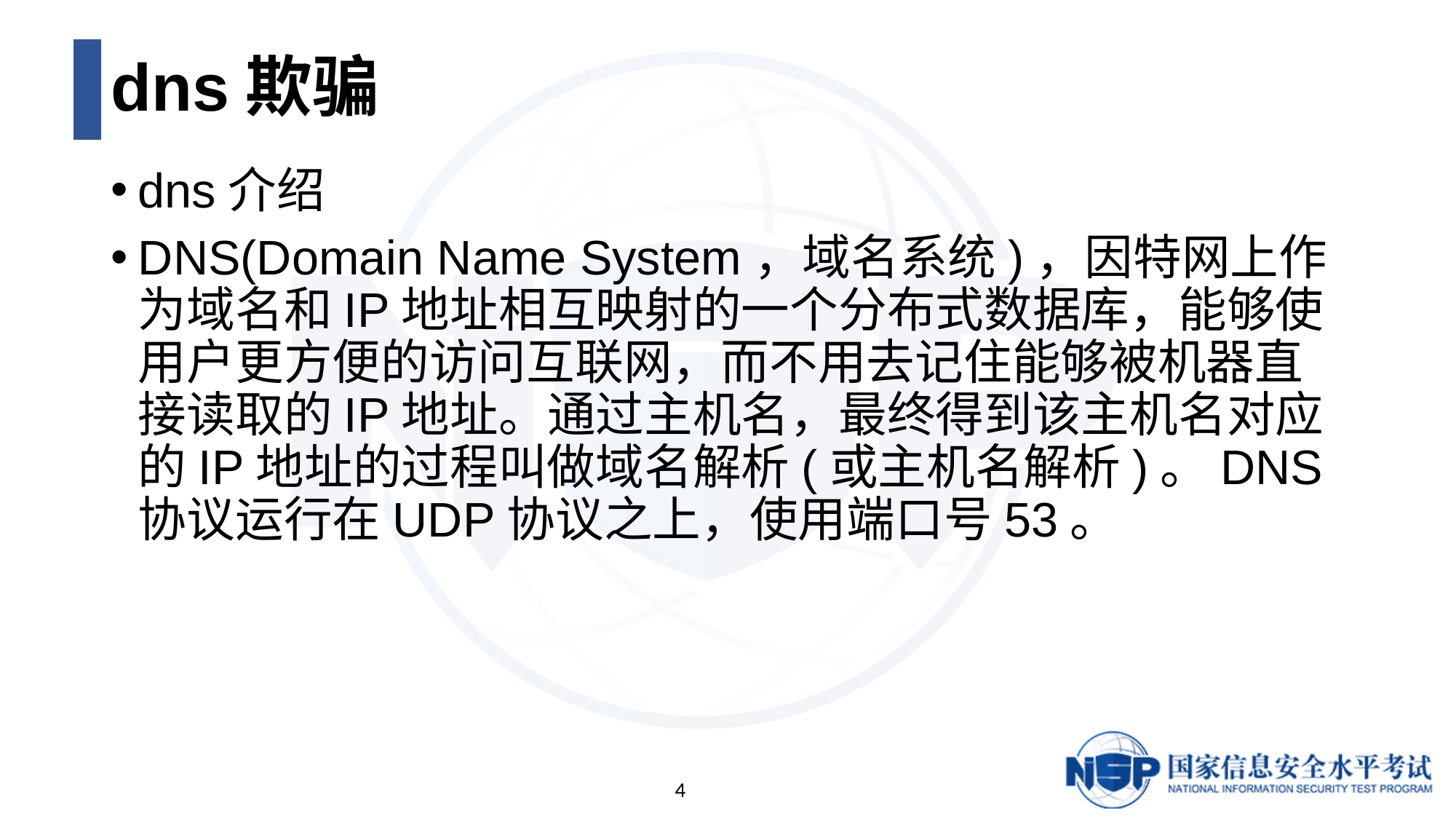

# dns欺骗
dns介绍
DNS(Domain Name System，域名系统)，因特网上作为域名和IP地址相互映射的一个分布式数据库，能够使用户更方便的访问互联网，而不用去记住能够被机器直接读取的IP地址。通过主机名，最终得到该主机名对应的IP地址的过程叫做域名解析(或主机名解析)。DNS协议运行在UDP协议之上，使用端口号53。